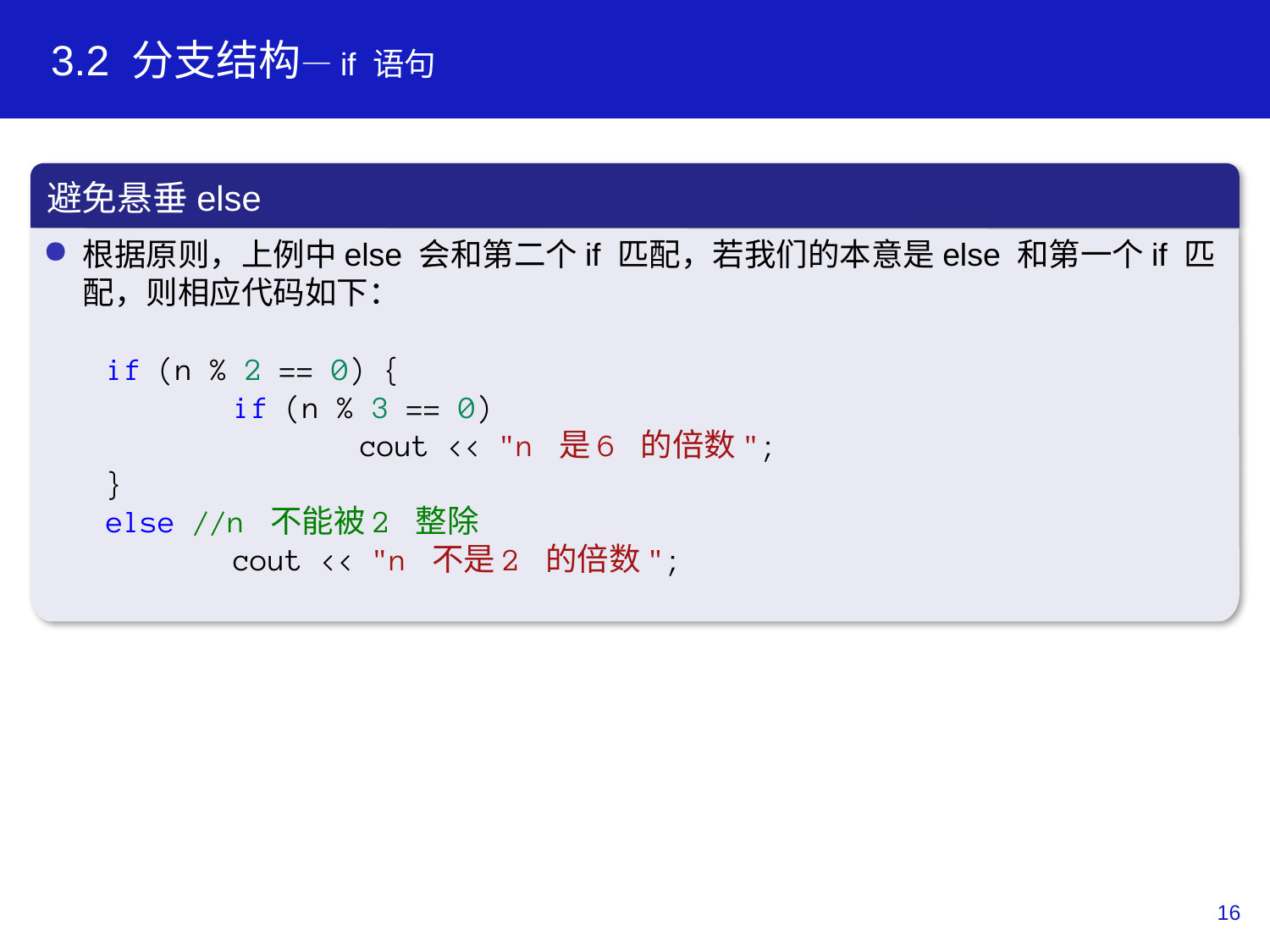

# 3.2 分支结构—if 语句
避免悬垂else
根据原则，上例中else 会和第二个if 匹配，若我们的本意是else 和第一个if 匹配，则相应代码如下：

if (n % 2 == 0) {
	if (n % 3 == 0)
		cout << "n 是6 的倍数";
}
else //n 不能被2 整除
	cout << "n 不是2 的倍数";

16